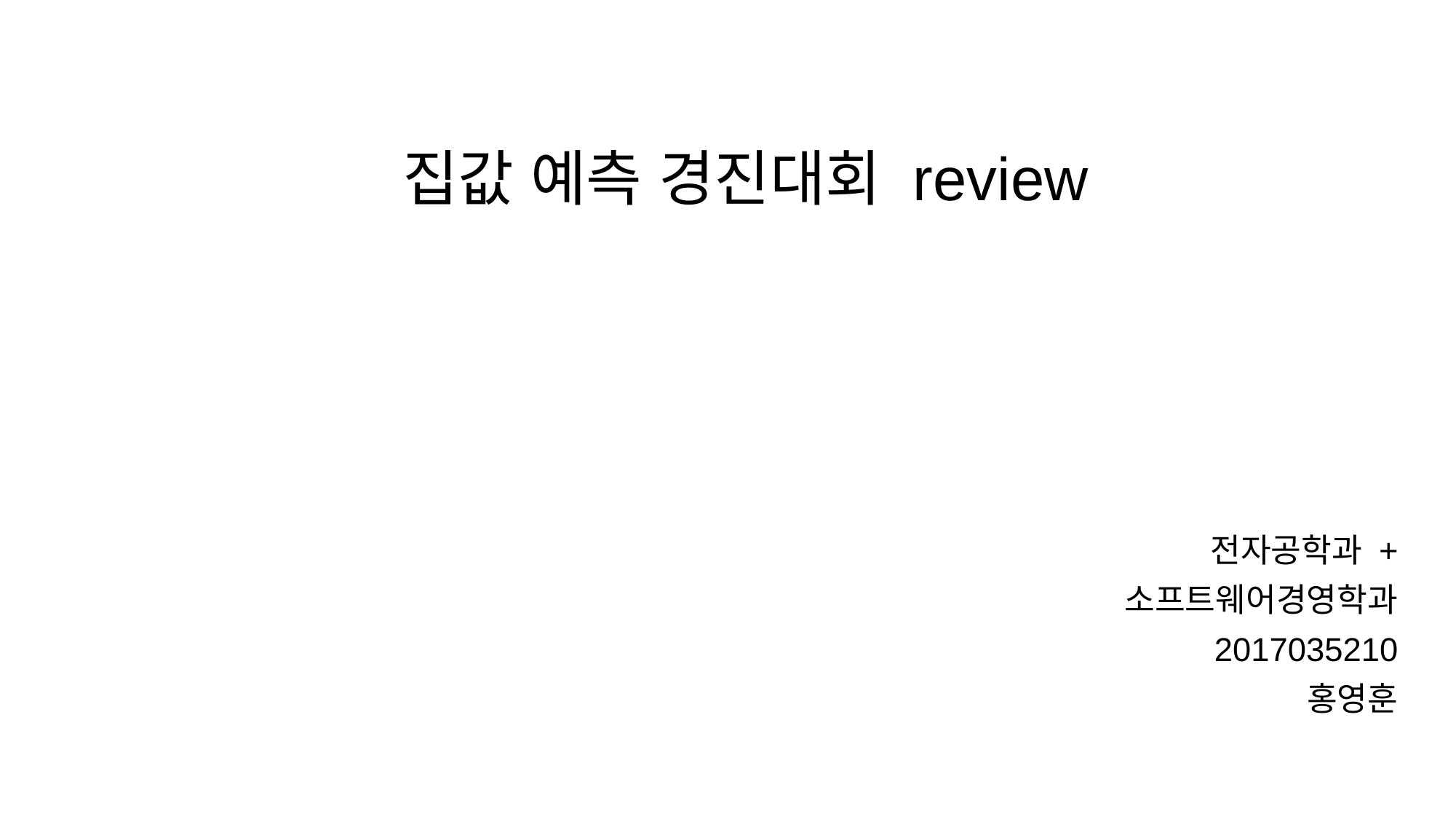

# 집값 예측 경진대회 review
전자공학과 +
소프트웨어경영학과
2017035210
 홍영훈